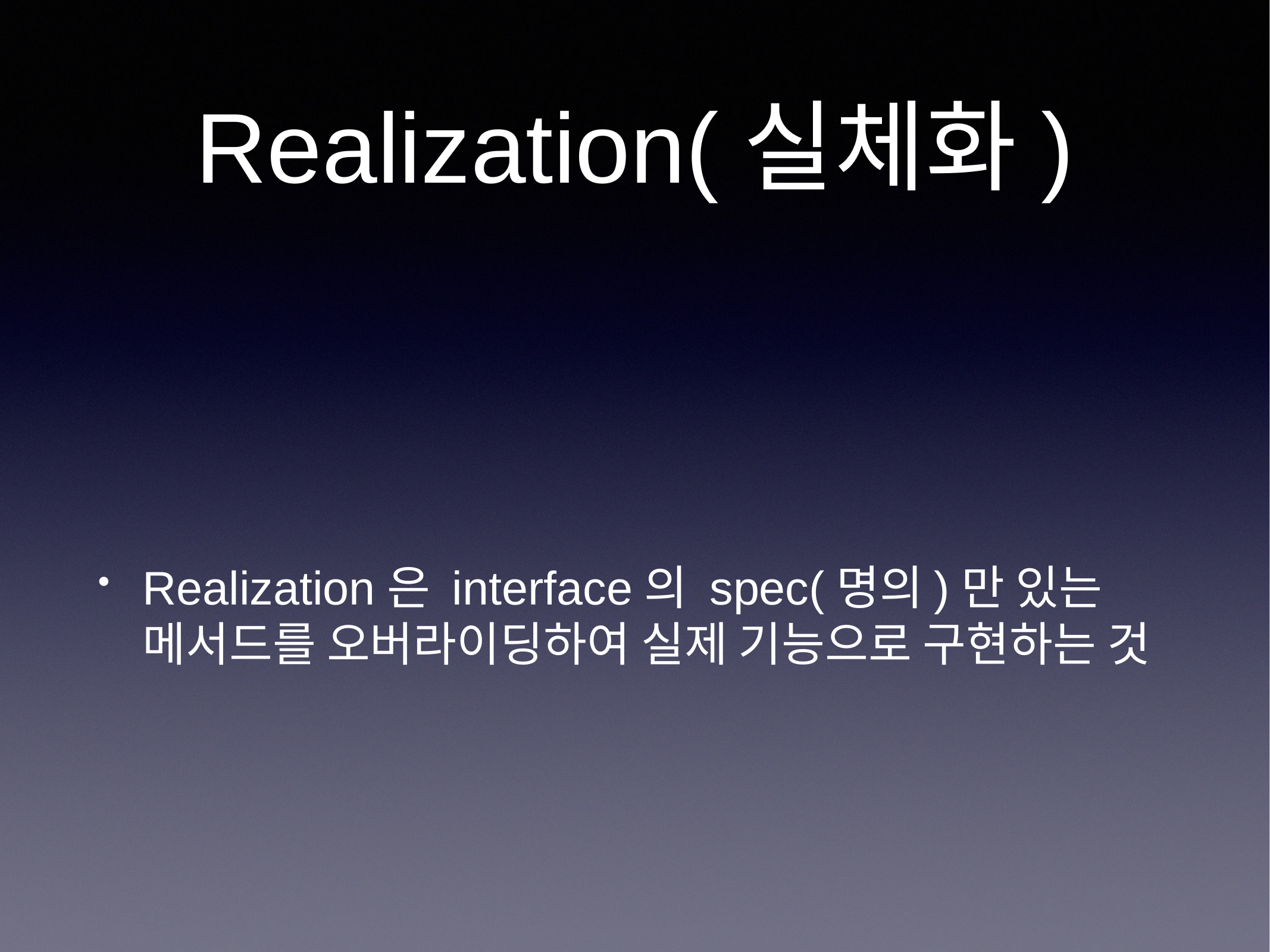

# Realization(실체화)

Realization은 interface의 spec(명의)만 있는 메서드를 오버라이딩하여 실제 기능으로 구현하는 것